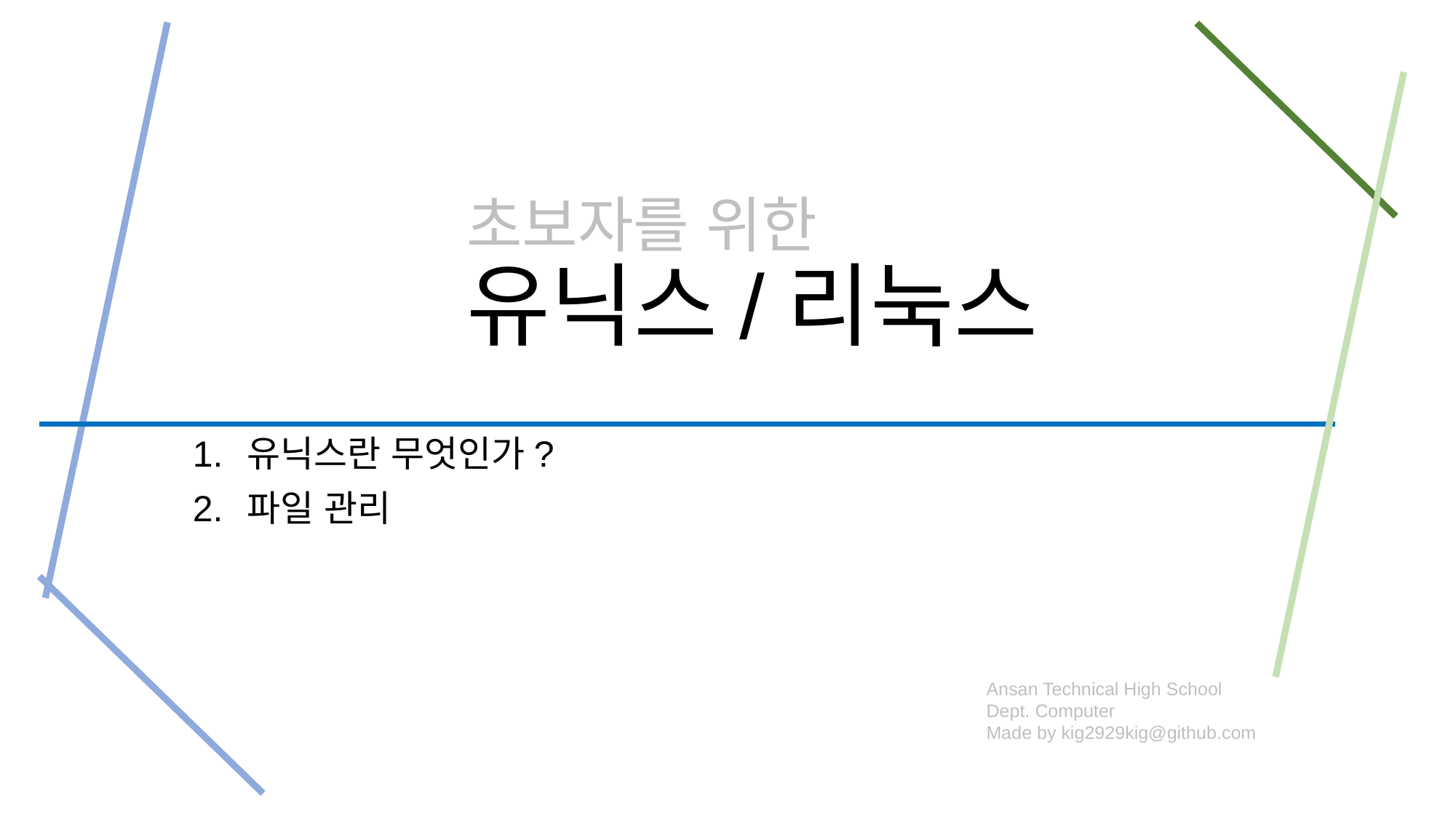

# 초보자를 위한 유닉스/리눅스
유닉스란 무엇인가?
파일 관리
Ansan Technical High School
Dept. Computer
Made by kig2929kig@github.com